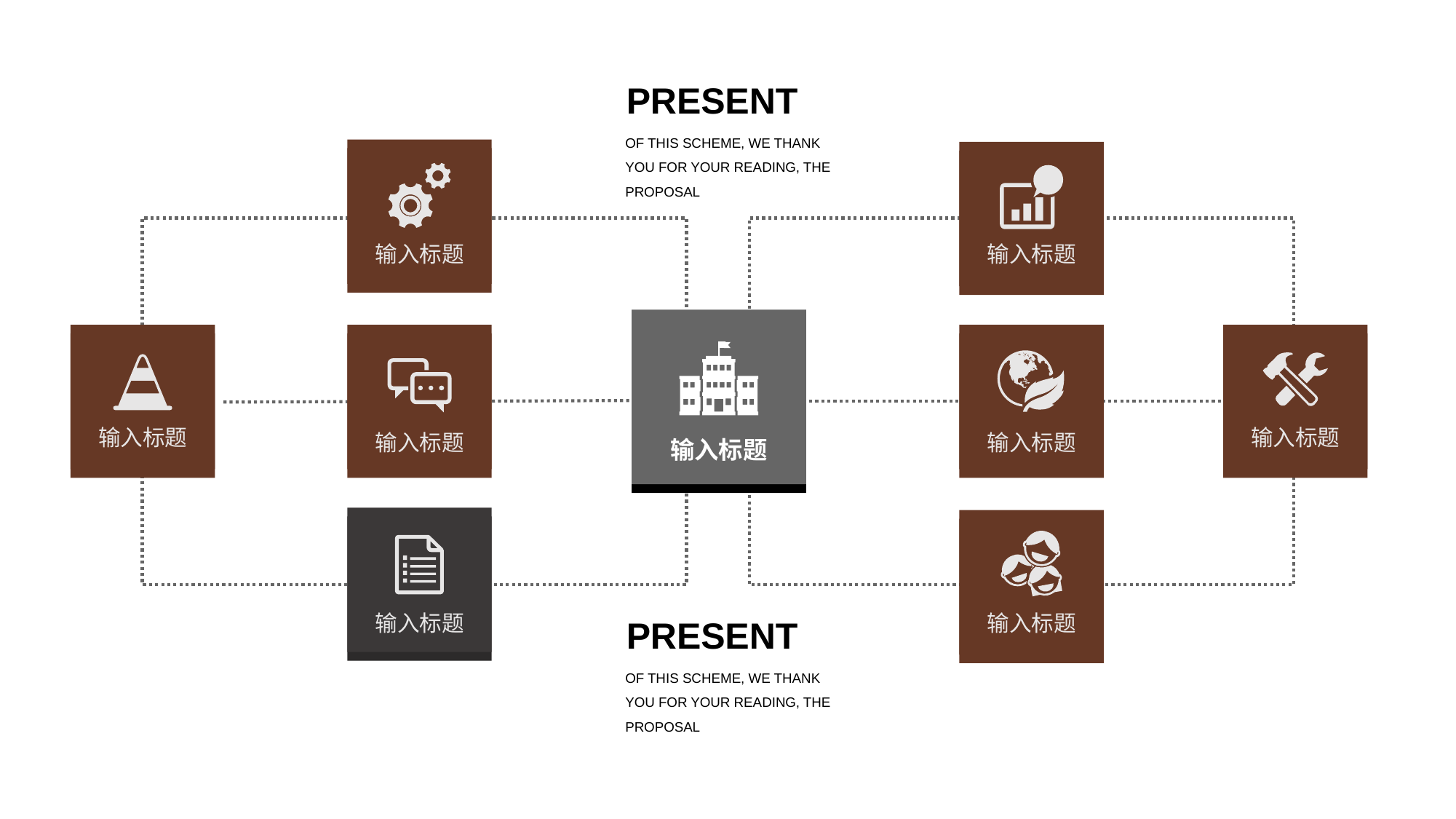

PRESENT
OF THIS SCHEME, WE THANK YOU FOR YOUR READING, THE PROPOSAL

输入标题
输入标题

输入标题
输入标题
输入标题
输入标题
输入标题

输入标题
输入标题
PRESENT
OF THIS SCHEME, WE THANK YOU FOR YOUR READING, THE PROPOSAL